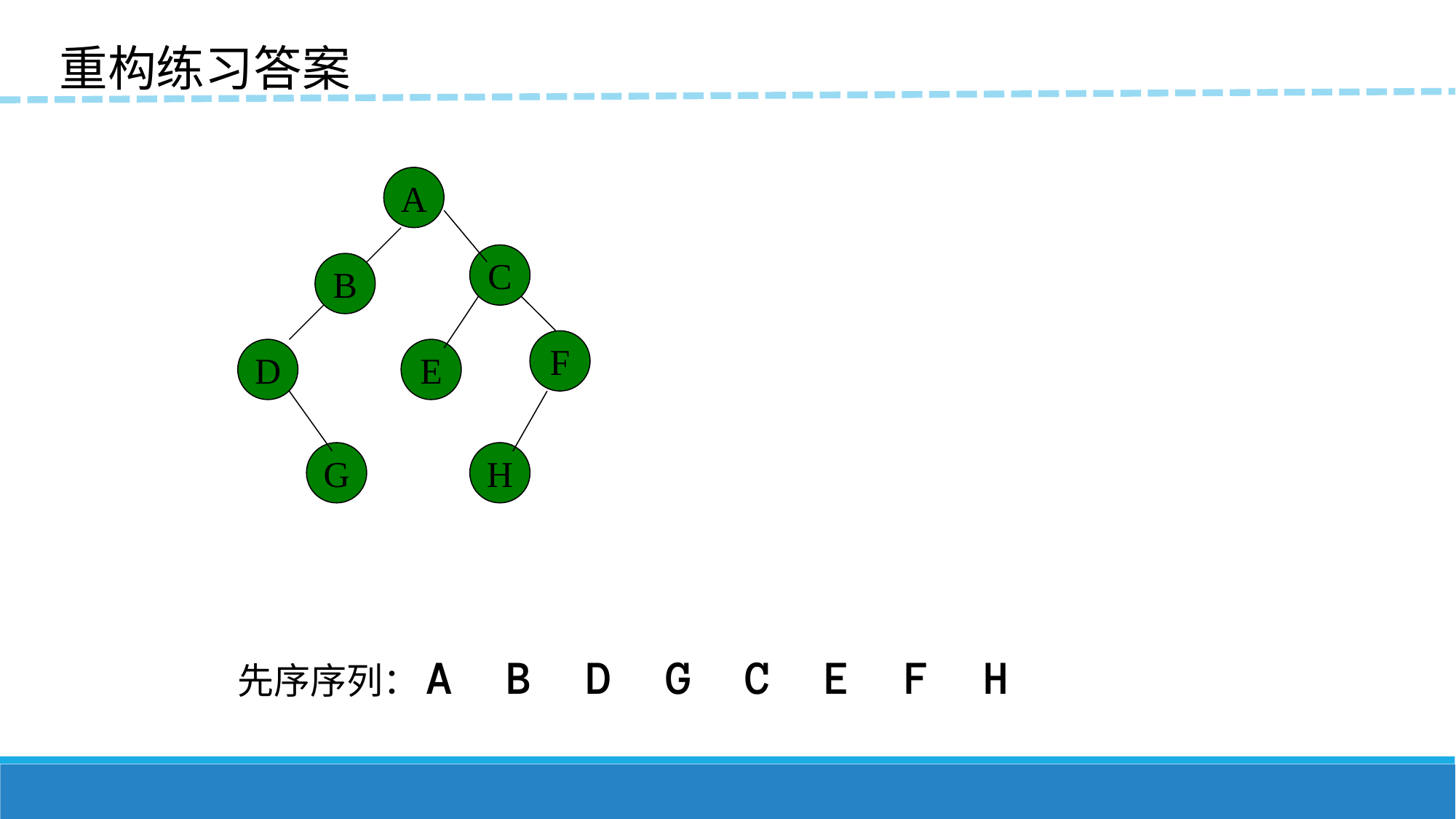

重构练习答案
A

C
B

F
D
E

G
H
 先序序列：A  B  D  G  C  E  F  H